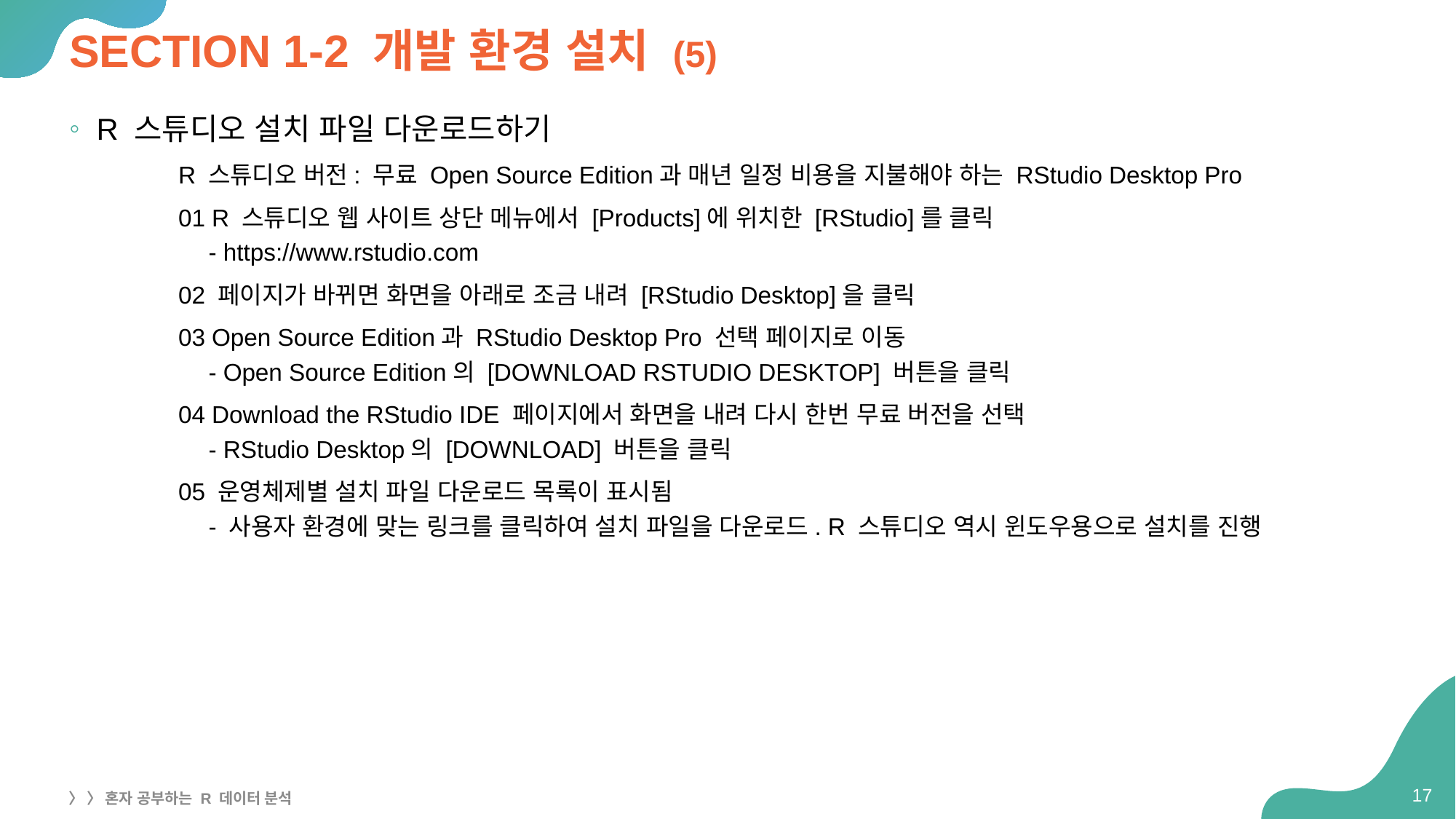

# SECTION 1-2 개발 환경 설치 (5)
R 스튜디오 설치 파일 다운로드하기
R 스튜디오 버전: 무료 Open Source Edition과 매년 일정 비용을 지불해야 하는 RStudio Desktop Pro
01 R 스튜디오 웹 사이트 상단 메뉴에서 [Products]에 위치한 [RStudio]를 클릭
- https://www.rstudio.com
02 페이지가 바뀌면 화면을 아래로 조금 내려 [RStudio Desktop]을 클릭
03 Open Source Edition과 RStudio Desktop Pro 선택 페이지로 이동
- Open Source Edition의 [DOWNLOAD RSTUDIO DESKTOP] 버튼을 클릭
04 Download the RStudio IDE 페이지에서 화면을 내려 다시 한번 무료 버전을 선택
- RStudio Desktop의 [DOWNLOAD] 버튼을 클릭
05 운영체제별 설치 파일 다운로드 목록이 표시됨
- 사용자 환경에 맞는 링크를 클릭하여 설치 파일을 다운로드. R 스튜디오 역시 윈도우용으로 설치를 진행

17
〉 〉 혼자 공부하는 R 데이터 분석